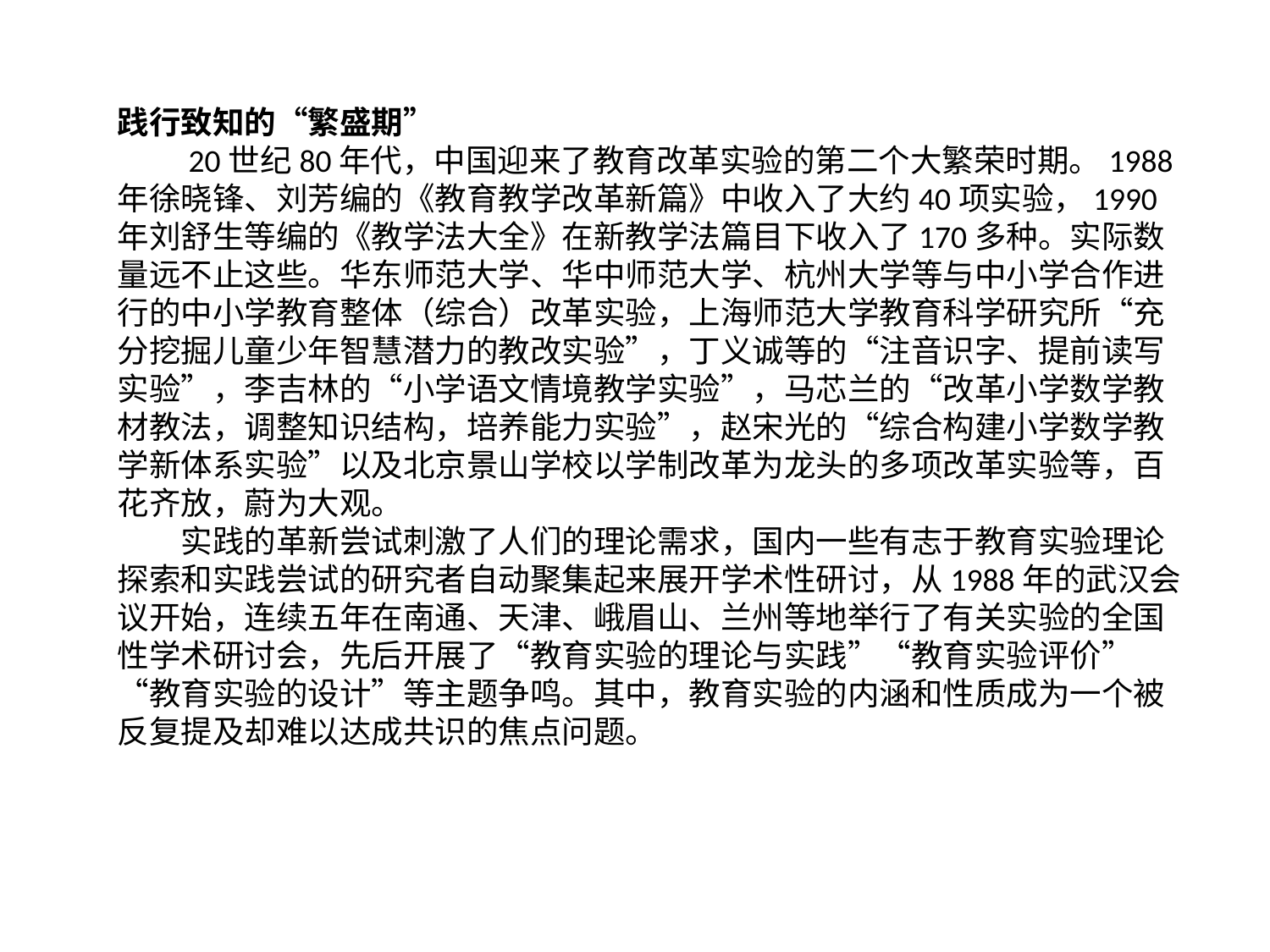

践行致知的“繁盛期”
　　20世纪80年代，中国迎来了教育改革实验的第二个大繁荣时期。1988年徐晓锋、刘芳编的《教育教学改革新篇》中收入了大约40项实验，1990年刘舒生等编的《教学法大全》在新教学法篇目下收入了170多种。实际数量远不止这些。华东师范大学、华中师范大学、杭州大学等与中小学合作进行的中小学教育整体（综合）改革实验，上海师范大学教育科学研究所“充分挖掘儿童少年智慧潜力的教改实验”，丁义诚等的“注音识字、提前读写实验”，李吉林的“小学语文情境教学实验”，马芯兰的“改革小学数学教材教法，调整知识结构，培养能力实验”，赵宋光的“综合构建小学数学教学新体系实验”以及北京景山学校以学制改革为龙头的多项改革实验等，百花齐放，蔚为大观。
　　实践的革新尝试刺激了人们的理论需求，国内一些有志于教育实验理论探索和实践尝试的研究者自动聚集起来展开学术性研讨，从1988年的武汉会议开始，连续五年在南通、天津、峨眉山、兰州等地举行了有关实验的全国性学术研讨会，先后开展了“教育实验的理论与实践”“教育实验评价”“教育实验的设计”等主题争鸣。其中，教育实验的内涵和性质成为一个被反复提及却难以达成共识的焦点问题。